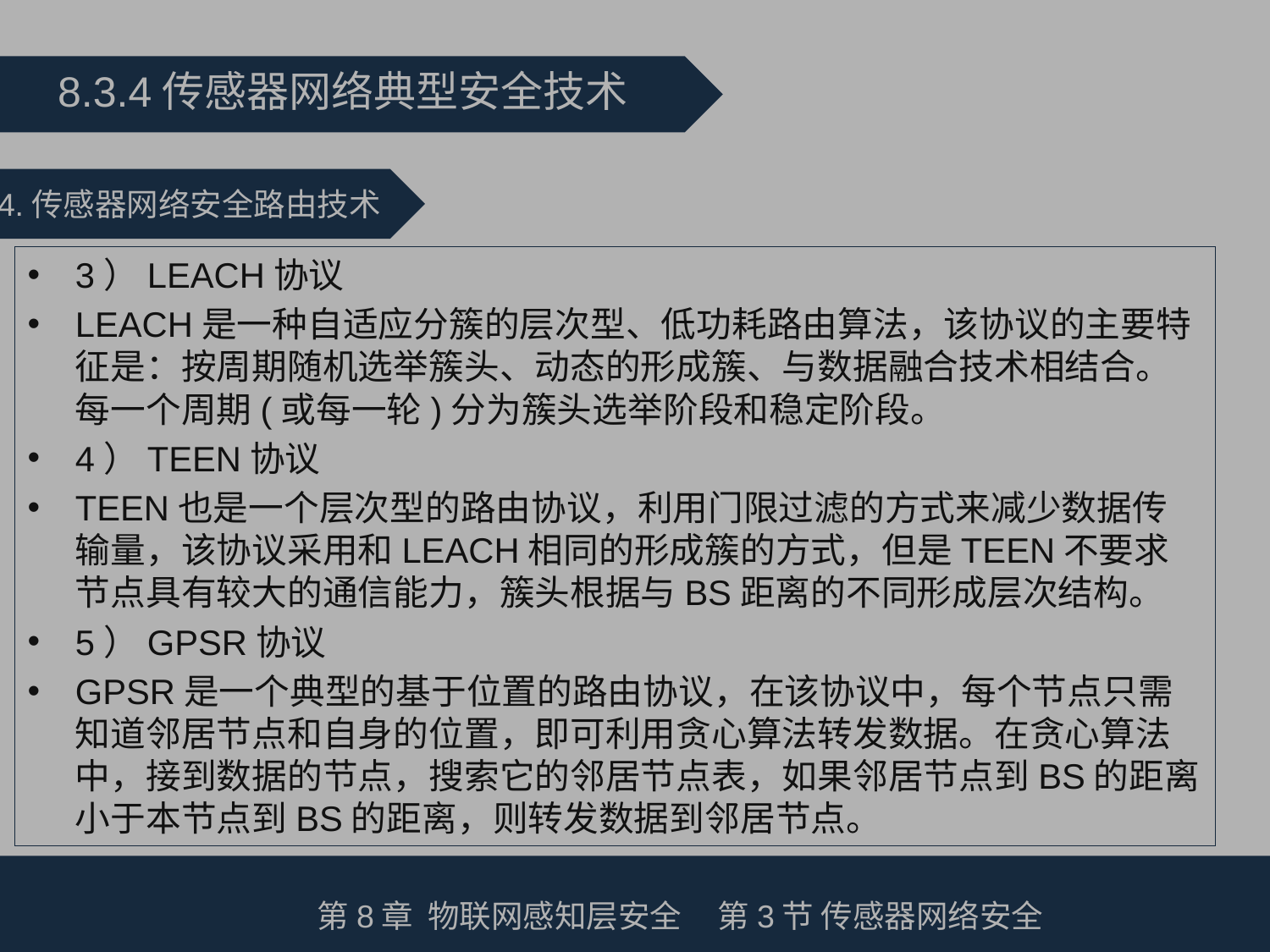

8.3.4传感器网络典型安全技术
4.传感器网络安全路由技术
3）LEACH协议
LEACH是一种自适应分簇的层次型、低功耗路由算法，该协议的主要特征是：按周期随机选举簇头、动态的形成簇、与数据融合技术相结合。每一个周期(或每一轮)分为簇头选举阶段和稳定阶段。
4）TEEN协议
TEEN也是一个层次型的路由协议，利用门限过滤的方式来减少数据传输量，该协议采用和LEACH相同的形成簇的方式，但是TEEN不要求节点具有较大的通信能力，簇头根据与BS距离的不同形成层次结构。
5）GPSR协议
GPSR是一个典型的基于位置的路由协议，在该协议中，每个节点只需知道邻居节点和自身的位置，即可利用贪心算法转发数据。在贪心算法中，接到数据的节点，搜索它的邻居节点表，如果邻居节点到BS的距离小于本节点到BS的距离，则转发数据到邻居节点。

第8章  物联网感知层安全     第3节 传感器网络安全